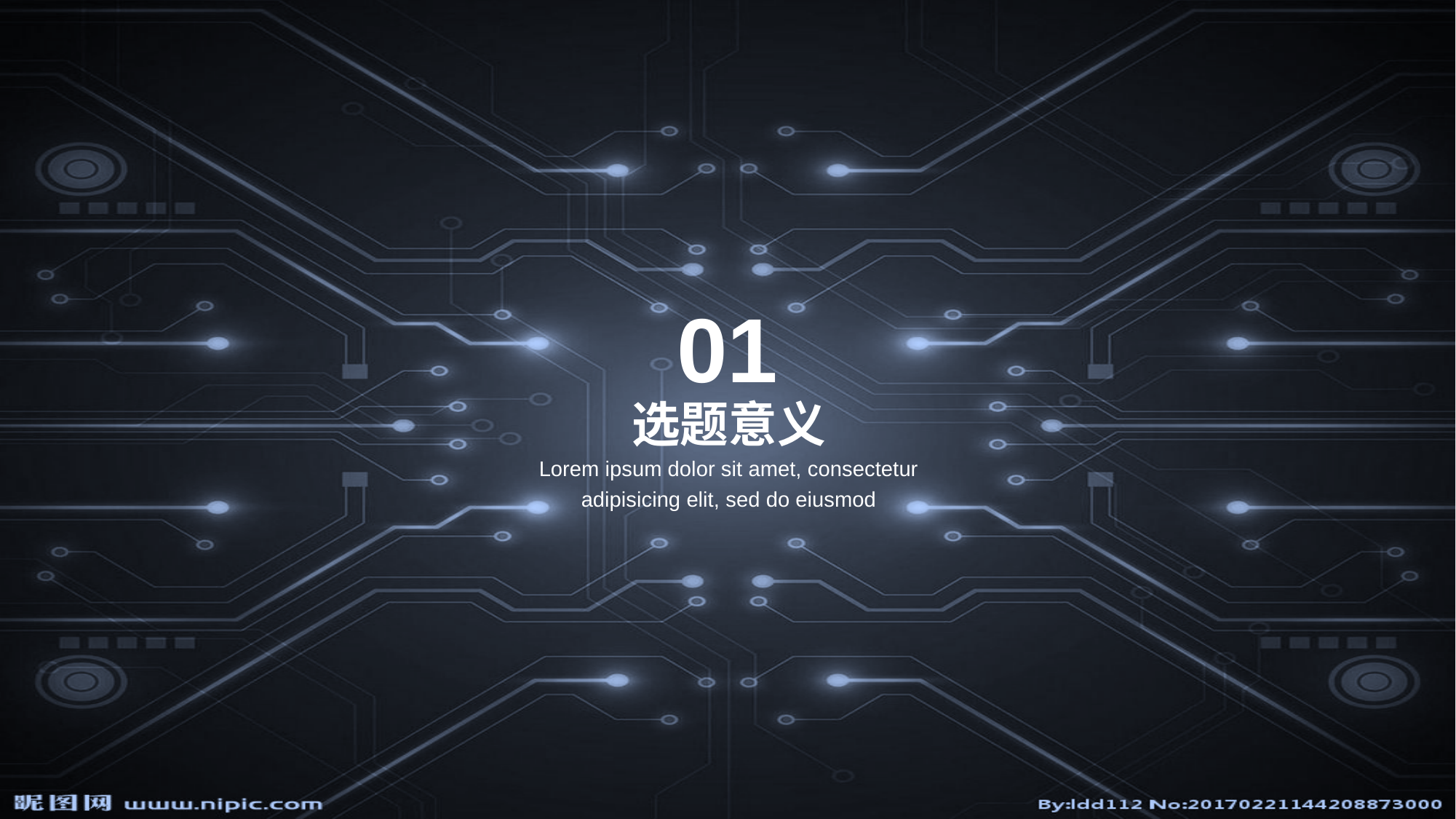

01
选题意义
Lorem ipsum dolor sit amet, consectetur adipisicing elit, sed do eiusmod